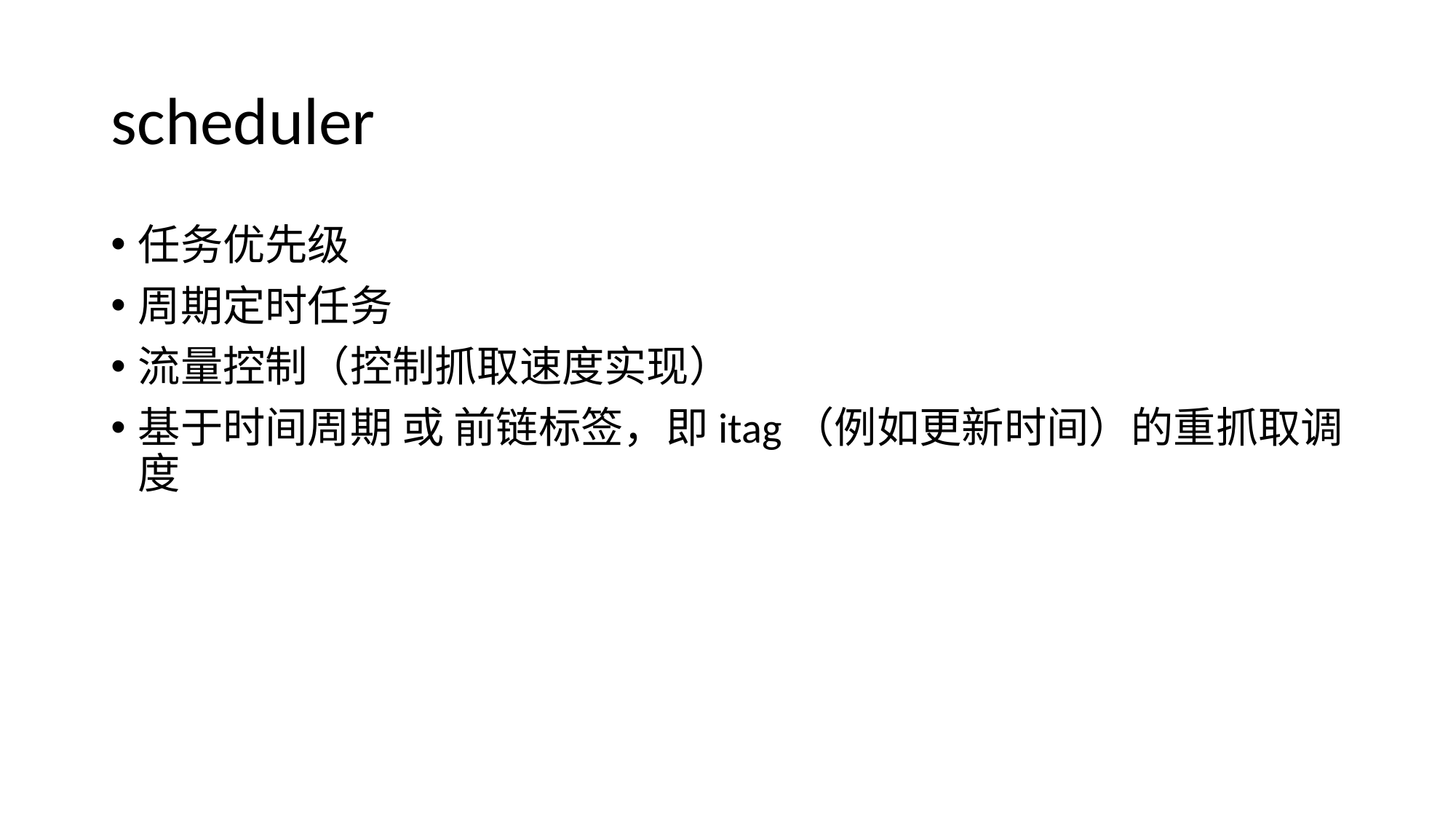

# scheduler
任务优先级
周期定时任务
流量控制（控制抓取速度实现）
基于时间周期 或 前链标签，即itag（例如更新时间）的重抓取调度